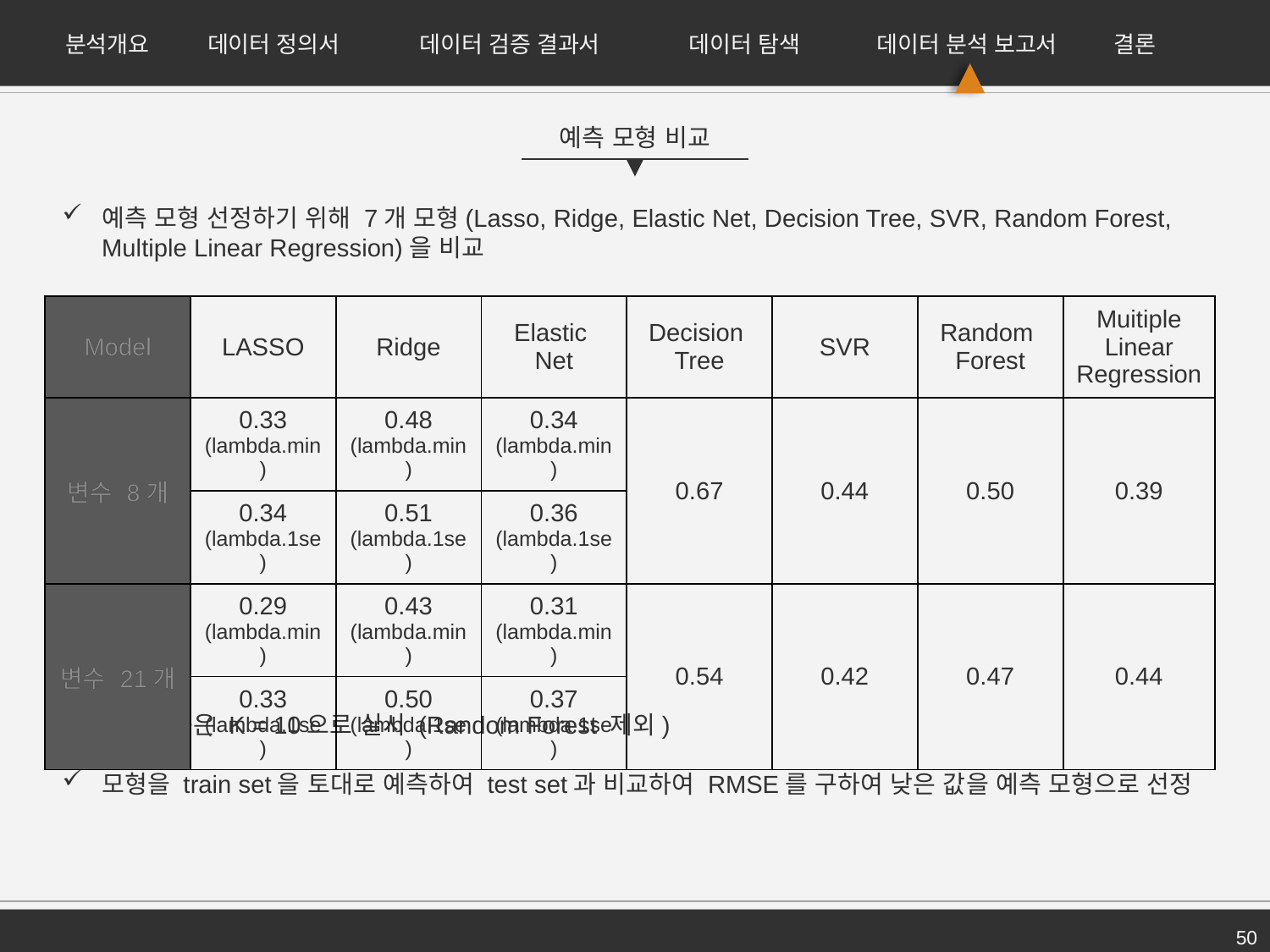

분석개요
데이터 정의서
데이터 검증 결과서
데이터 탐색
데이터 분석 보고서
결론

예측 모형 비교

예측 모형 선정하기 위해 7개 모형(Lasso, Ridge, Elastic Net, Decision Tree, SVR, Random Forest, Multiple Linear Regression)을 비교
| Model | LASSO | Ridge | Elastic Net | Decision Tree | SVR | Random Forest | Muitiple Linear Regression |
| --- | --- | --- | --- | --- | --- | --- | --- |
| 변수 8개 | 0.33 (lambda.min) | 0.48 (lambda.min) | 0.34 (lambda.min) | 0.67 | 0.44 | 0.50 | 0.39 |
|  | 0.34 (lambda.1se) | 0.51 (lambda.1se) | 0.36 (lambda.1se) |  |  |  |  |
| 변수 21개 | 0.29 (lambda.min) | 0.43 (lambda.min) | 0.31 (lambda.min) | 0.54 | 0.42 | 0.47 | 0.44 |
|  | 0.33 (lambda.1se) | 0.50 (lambda.1se) | 0.37 (lambda.1se) |  |  |  |  |
교차검증은 K = 10으로 실시 (Random Forest 제외)

모형을 train set을 토대로 예측하여 test set과 비교하여 RMSE를 구하여 낮은 값을 예측 모형으로 선정

50